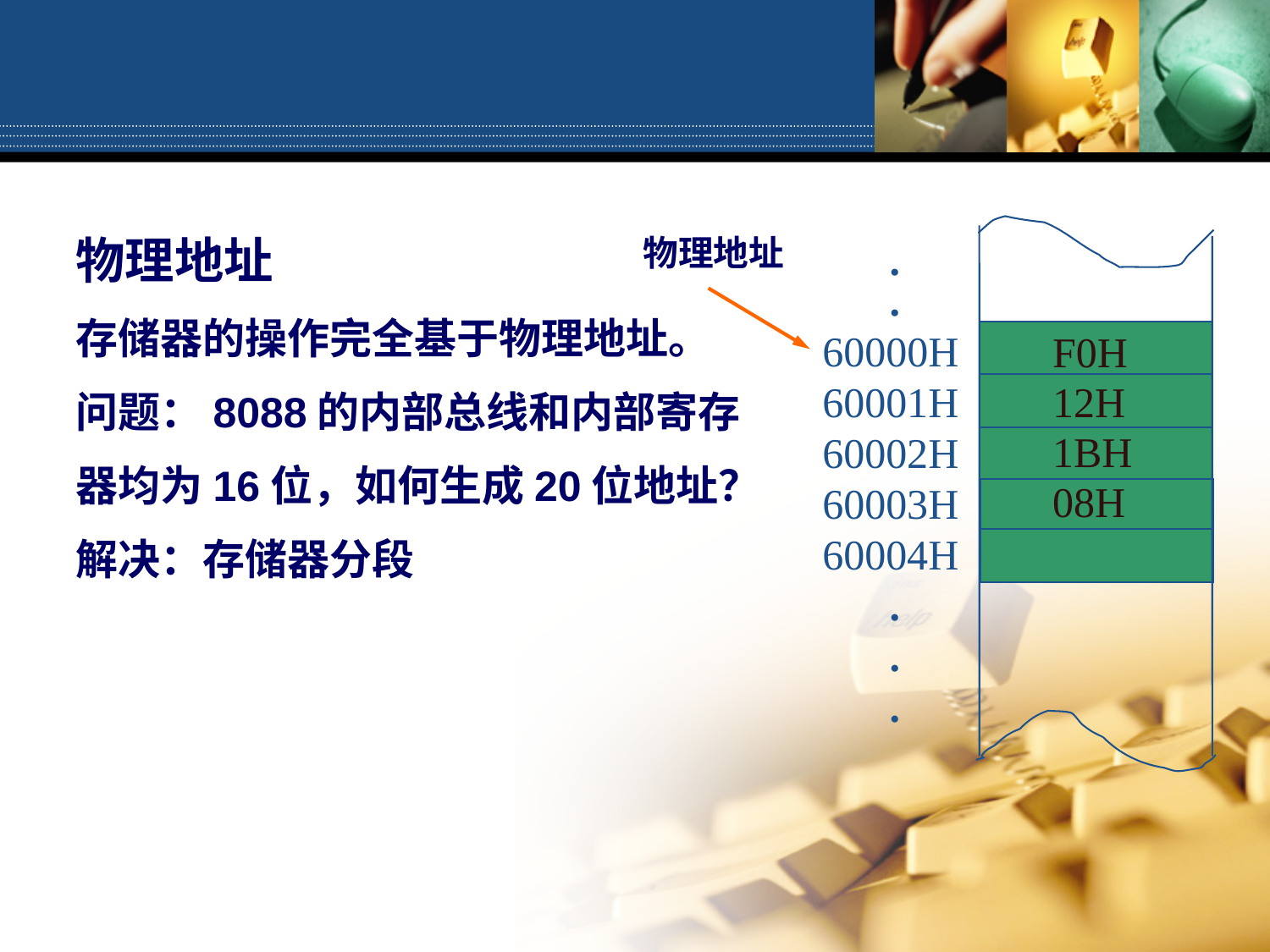

物理地址
存储器的操作完全基于物理地址。
问题：8088的内部总线和内部寄存
器均为16位，如何生成20位地址？
解决：存储器分段

物理地址

.
.
60000H 60001H 60002H 60003H 60004H
.
.
.

F0H

12H

1BH

08H